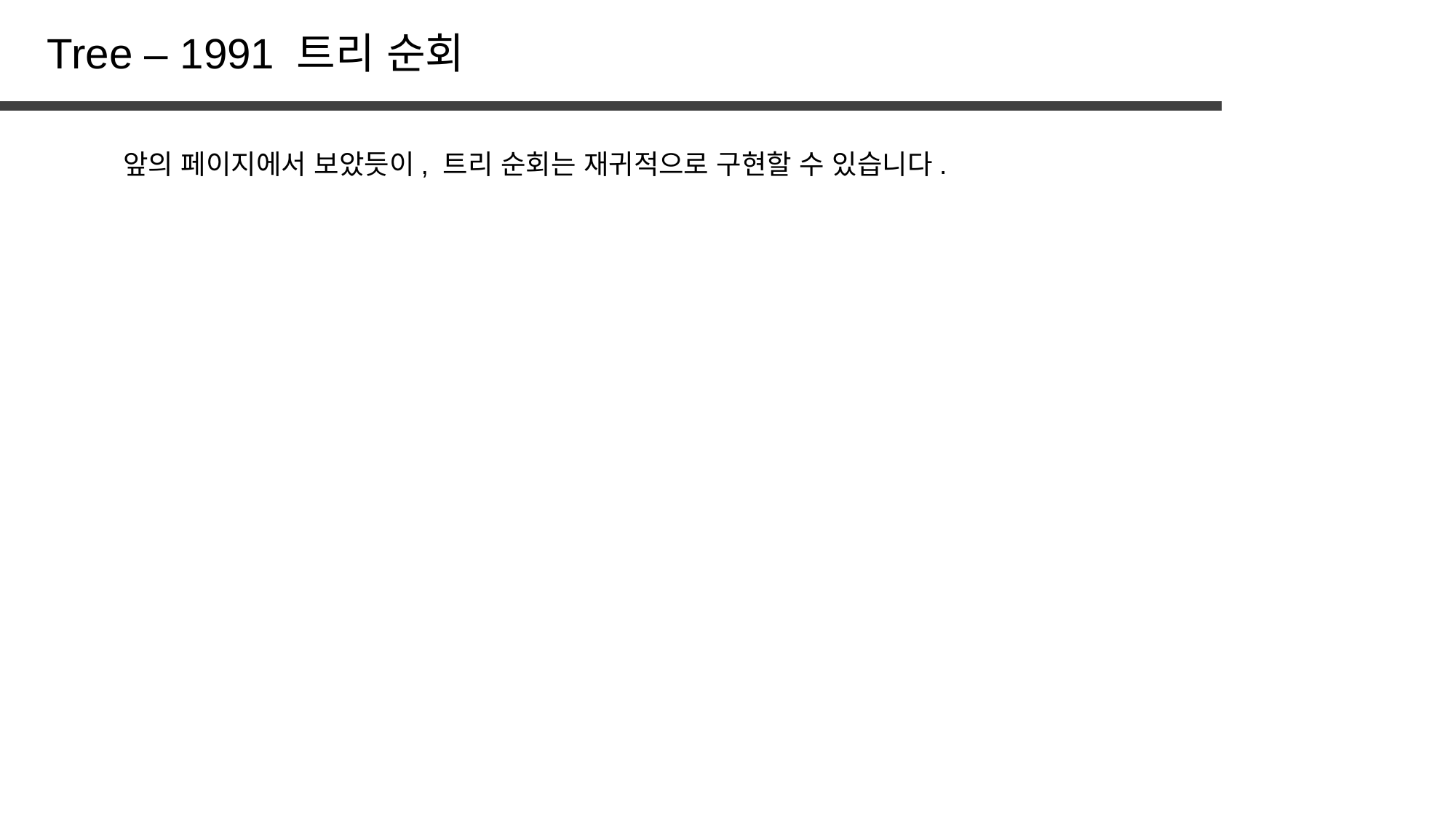

Tree – 1991 트리 순회
앞의 페이지에서 보았듯이, 트리 순회는 재귀적으로 구현할 수 있습니다.